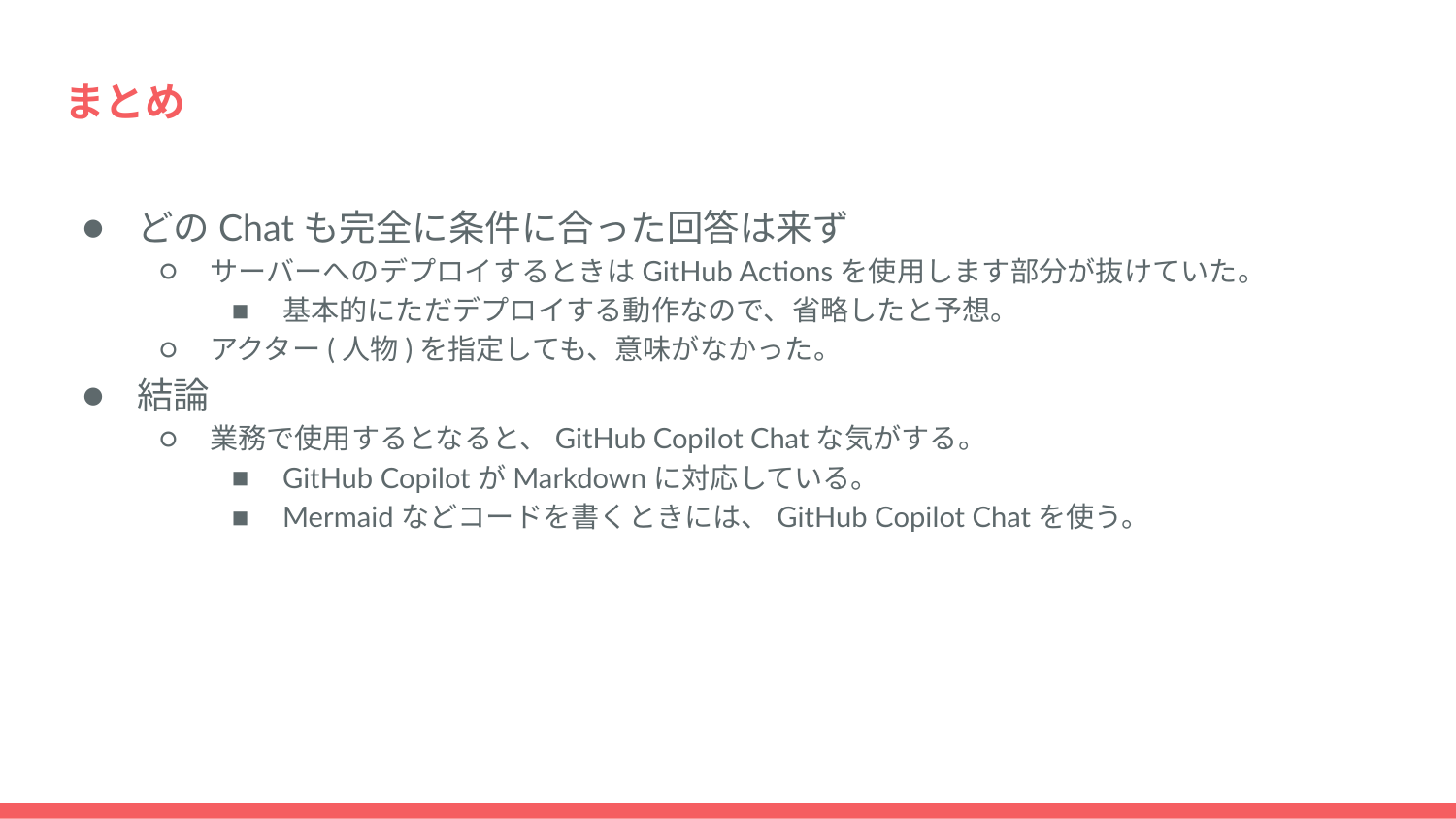

# まとめ
どのChatも完全に条件に合った回答は来ず
サーバーへのデプロイするときはGitHub Actionsを使用します部分が抜けていた。
基本的にただデプロイする動作なので、省略したと予想。
アクター(人物)を指定しても、意味がなかった。
結論
業務で使用するとなると、GitHub Copilot Chatな気がする。
GitHub CopilotがMarkdownに対応している。
Mermaidなどコードを書くときには、GitHub Copilot Chatを使う。